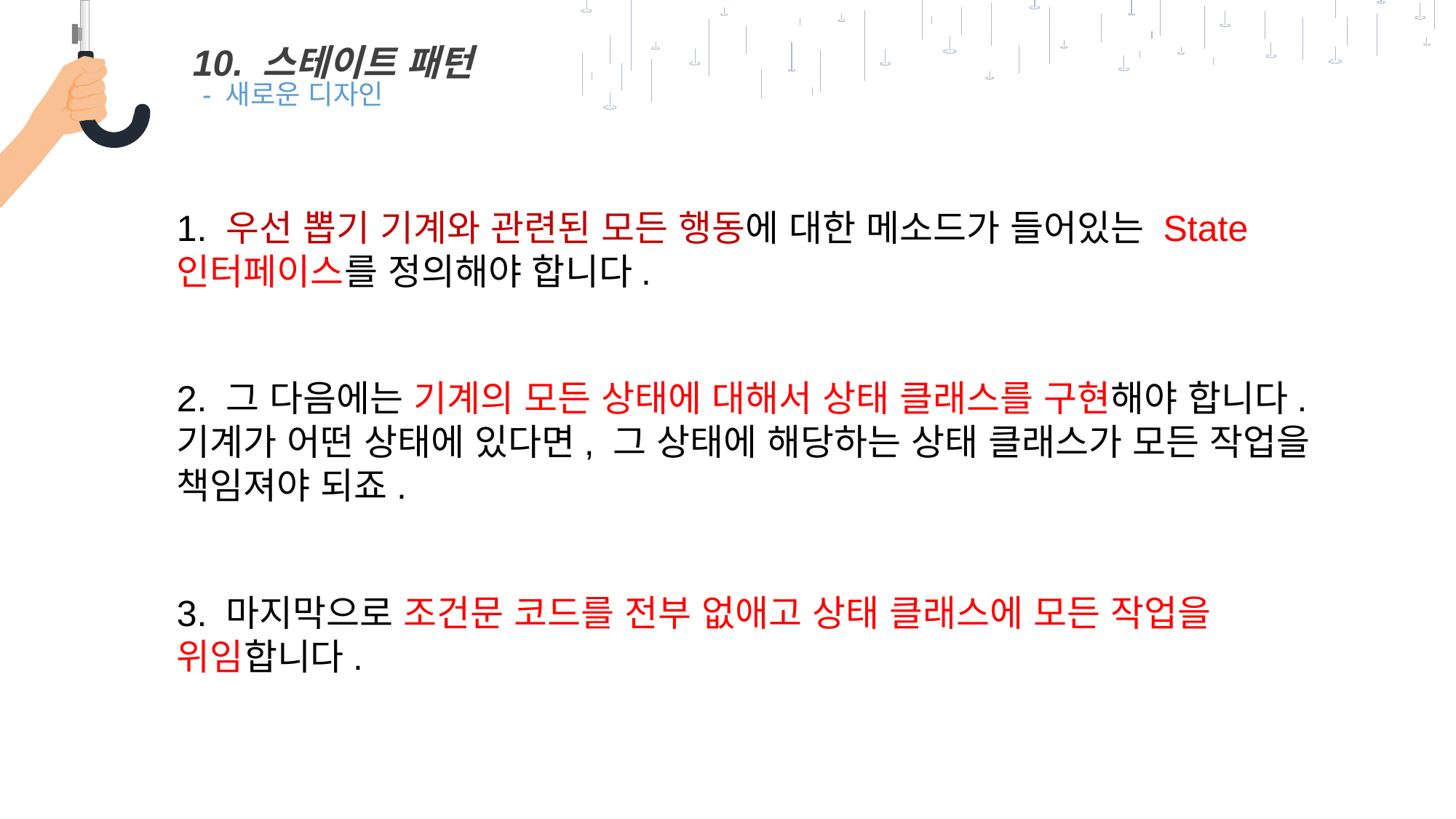

10. 스테이트 패턴
- 새로운 디자인
1. 우선 뽑기 기계와 관련된 모든 행동에 대한 메소드가 들어있는 State 인터페이스를 정의해야 합니다.
2. 그 다음에는 기계의 모든 상태에 대해서 상태 클래스를 구현해야 합니다. 기계가 어떤 상태에 있다면, 그 상태에 해당하는 상태 클래스가 모든 작업을 책임져야 되죠.
3. 마지막으로 조건문 코드를 전부 없애고 상태 클래스에 모든 작업을 위임합니다.